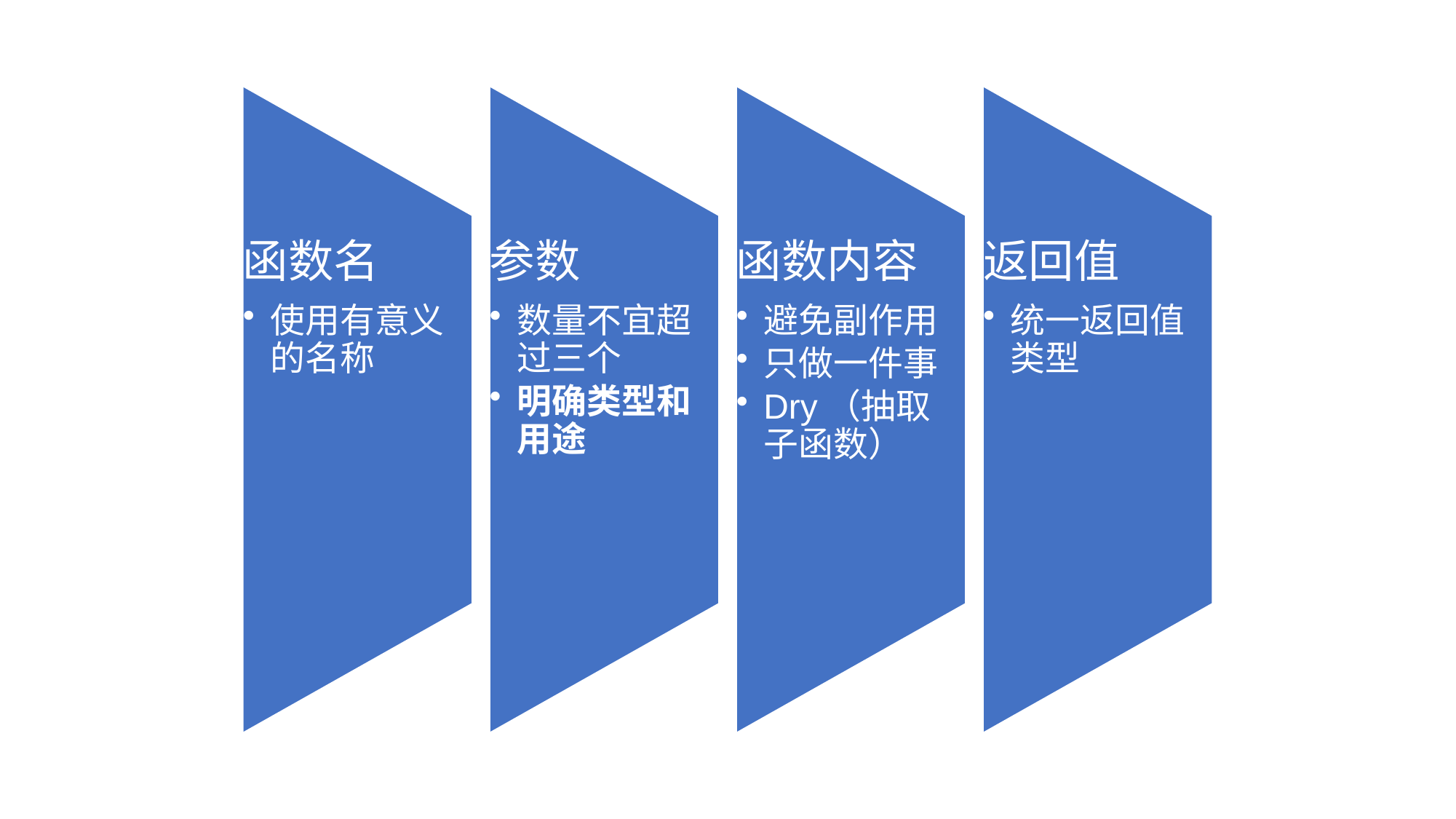

函数名
使用有意义的名称
参数
数量不宜超过三个
明确类型和用途
函数内容
避免副作用
只做一件事
Dry（抽取子函数）
返回值
统一返回值类型